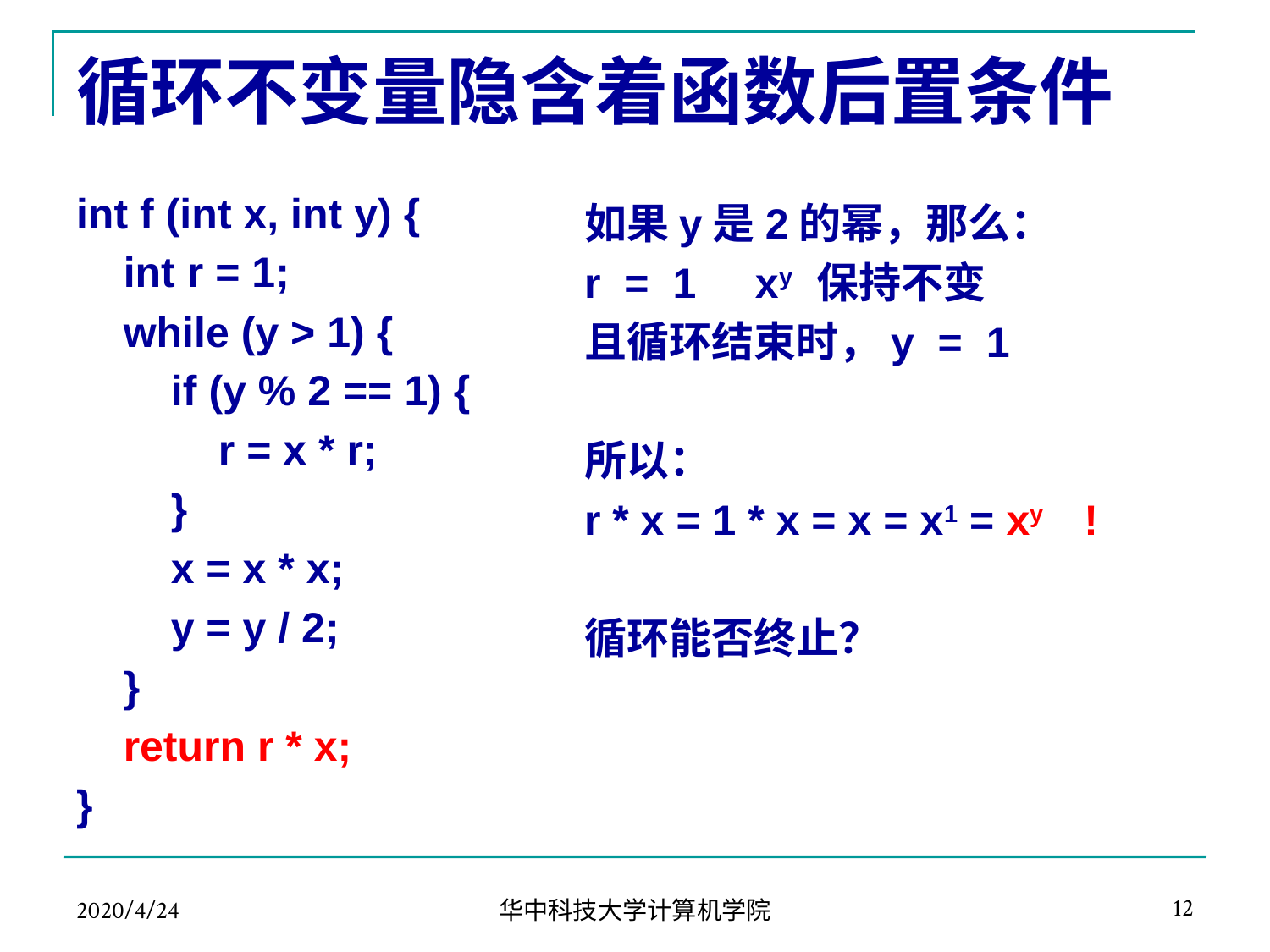

# 循环不变量隐含着函数后置条件
int f (int x, int y) {
    int r = 1;
    while (y > 1) {
        if (y % 2 == 1) {
            r = x * r;
        }
        x = x * x;
        y = y / 2;
    }
    return r * x;
}
如果y是2的幂，那么：
r  =  1     xy  保持不变
且循环结束时，y  =  1

所以：
r * x = 1 * x = x = x1 = xy      !

循环能否终止？
2020/4/24
12
华中科技大学计算机学院